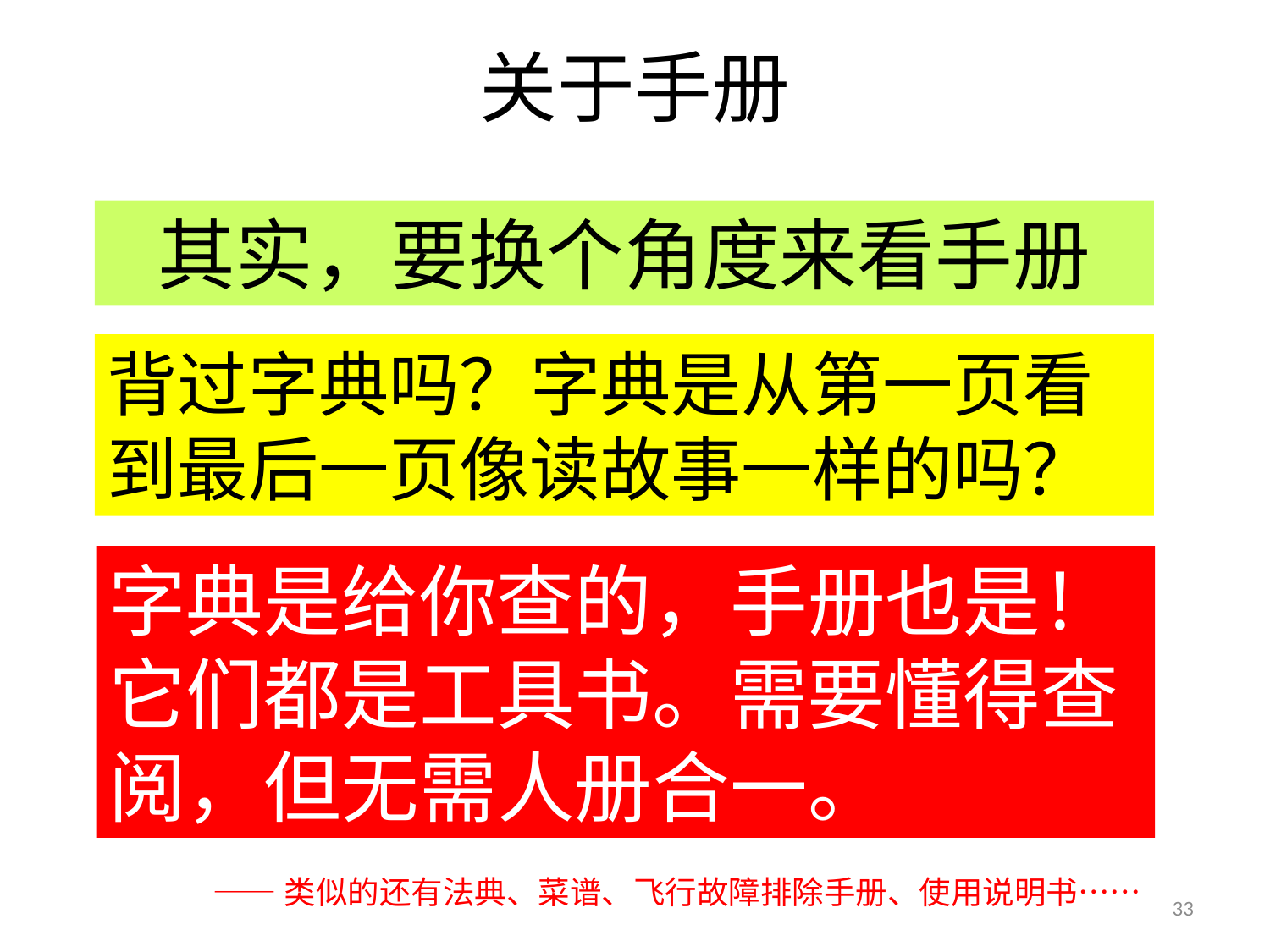

# 关于手册
其实，要换个角度来看手册
背过字典吗？字典是从第一页看到最后一页像读故事一样的吗？
字典是给你查的，手册也是！它们都是工具书。需要懂得查阅，但无需人册合一。
——类似的还有法典、菜谱、飞行故障排除手册、使用说明书……
33